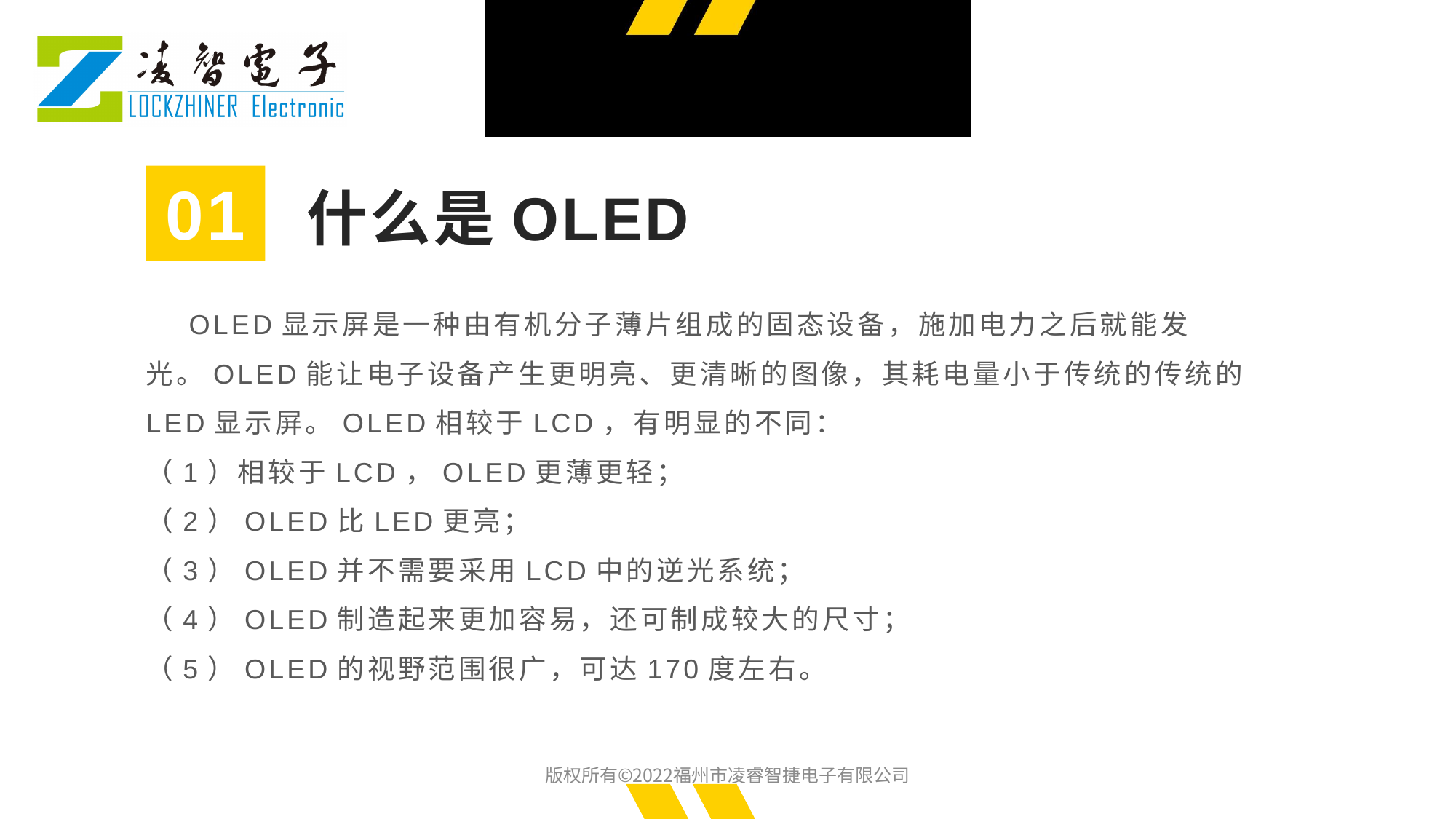

01
什么是OLED
    OLED显示屏是一种由有机分子薄片组成的固态设备，施加电力之后就能发光。OLED能让电子设备产生更明亮、更清晰的图像，其耗电量小于传统的传统的LED显示屏。OLED相较于LCD，有明显的不同：
（1）相较于LCD，OLED更薄更轻；
（2）OLED比LED更亮；
（3）OLED并不需要采用LCD中的逆光系统；
（4）OLED制造起来更加容易，还可制成较大的尺寸；
（5）OLED的视野范围很广，可达170度左右。
版权所有©2022福州市凌睿智捷电子有限公司
3